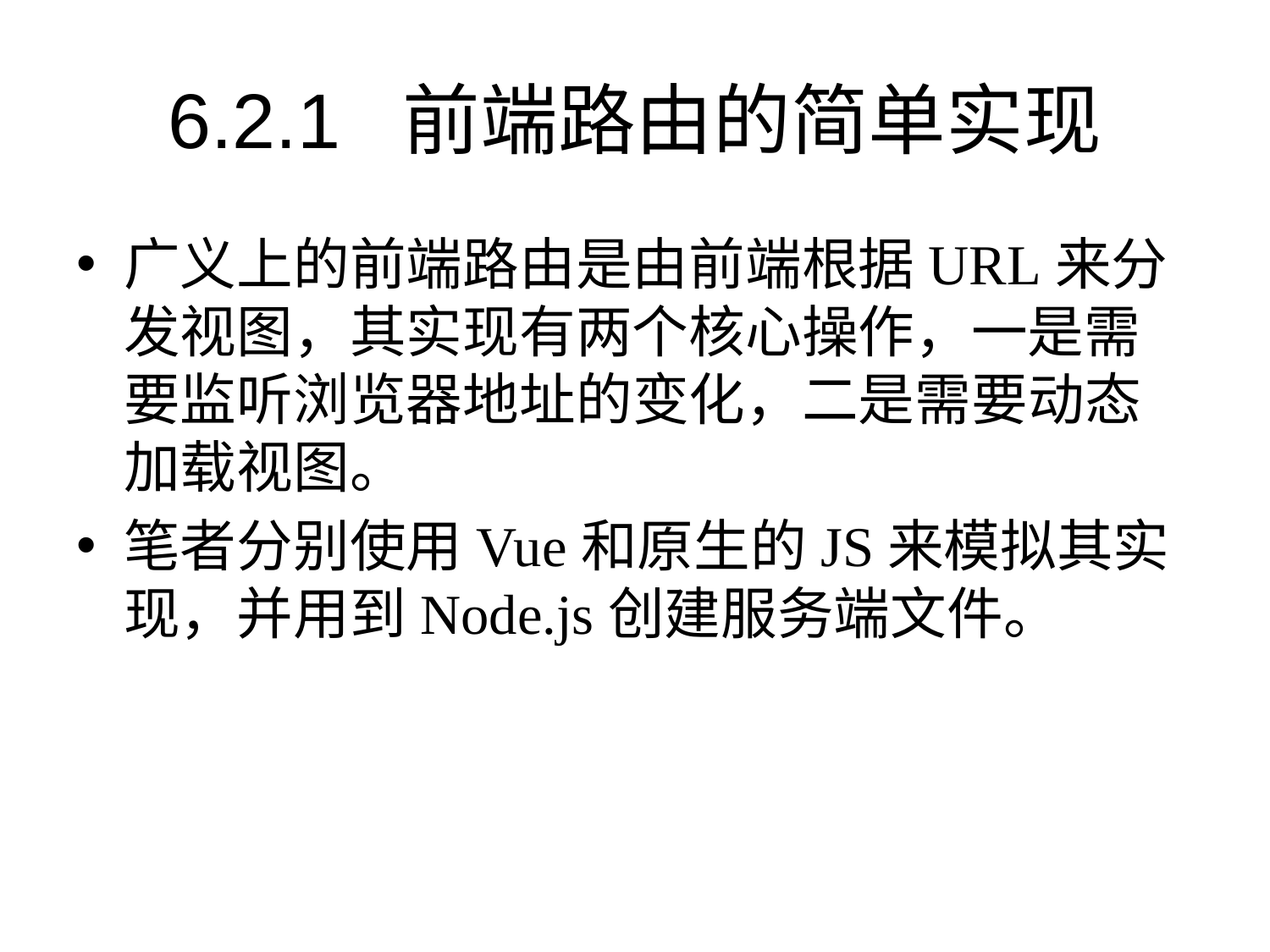

# 6.2.1  前端路由的简单实现
广义上的前端路由是由前端根据URL来分发视图，其实现有两个核心操作，一是需要监听浏览器地址的变化，二是需要动态加载视图。
笔者分别使用Vue和原生的JS来模拟其实现，并用到Node.js创建服务端文件。